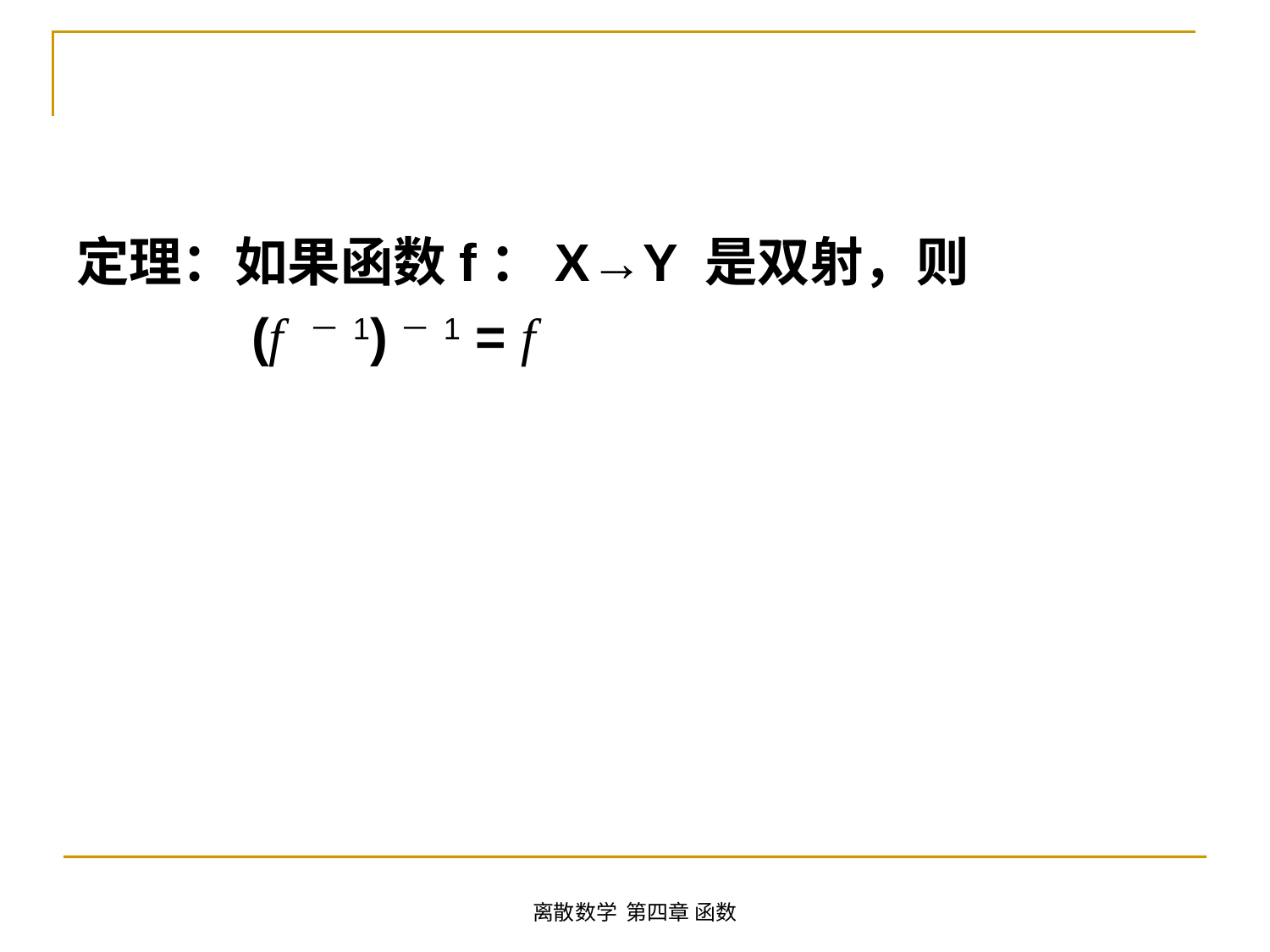

#
定理：如果函数f：X→Y 是双射，则
            (f －1)－1 = f

23
离散数学  第四章 函数